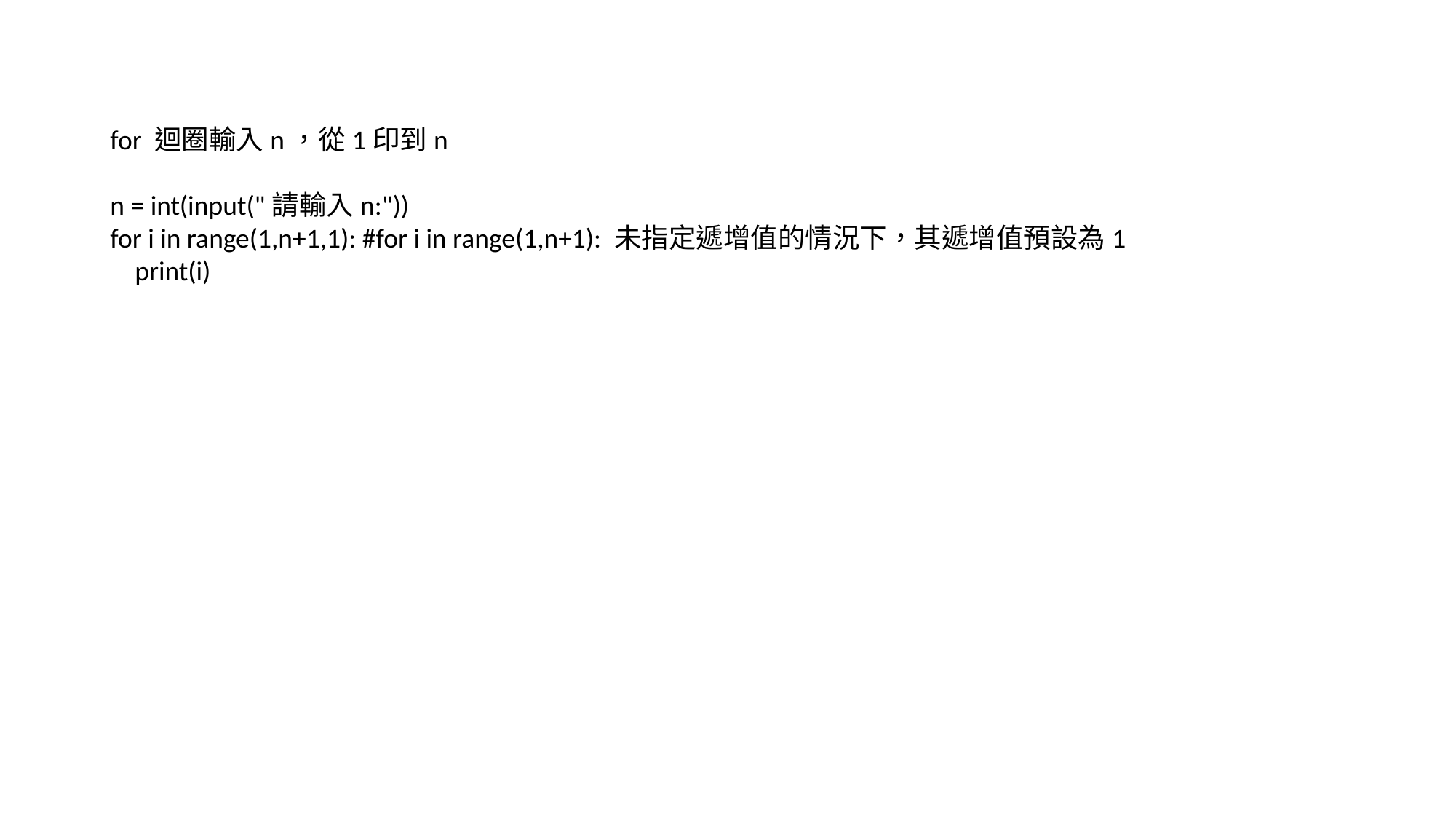

for 迴圈輸入n，從1印到n

n = int(input("請輸入n:"))
for i in range(1,n+1,1): #for i in range(1,n+1): 未指定遞增值的情況下，其遞增值預設為1
    print(i)